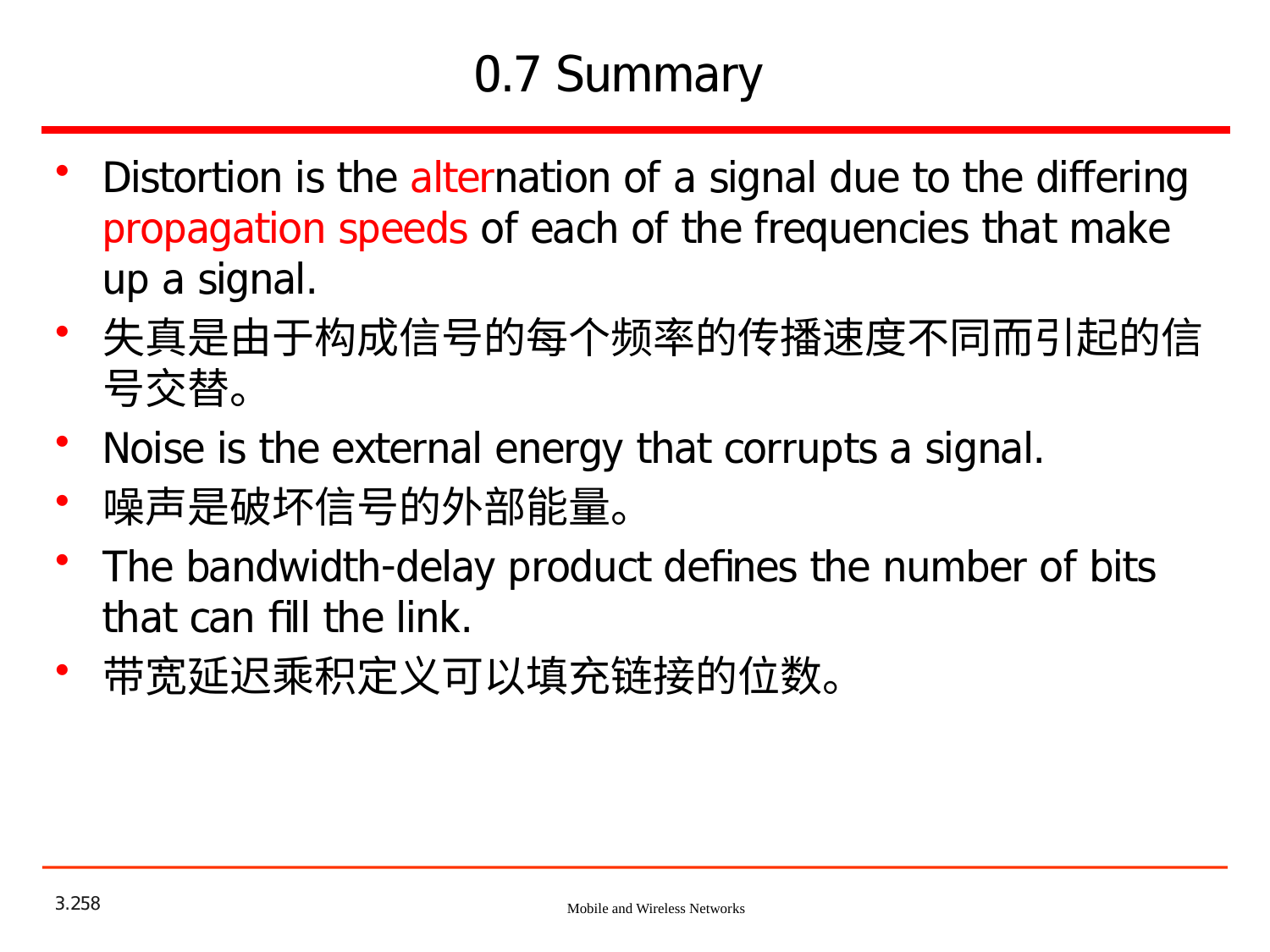

# 0.7 Summary

Distortion is the alternation of a signal due to the differing propagation speeds of each of the frequencies that make up a signal.
失真是由于构成信号的每个频率的传播速度不同而引起的信号交替。
Noise is the external energy that corrupts a signal.
噪声是破坏信号的外部能量。
The bandwidth-delay product defines the number of bits that can fill the link.
带宽延迟乘积定义可以填充链接的位数。
3.258
Mobile and Wireless Networks